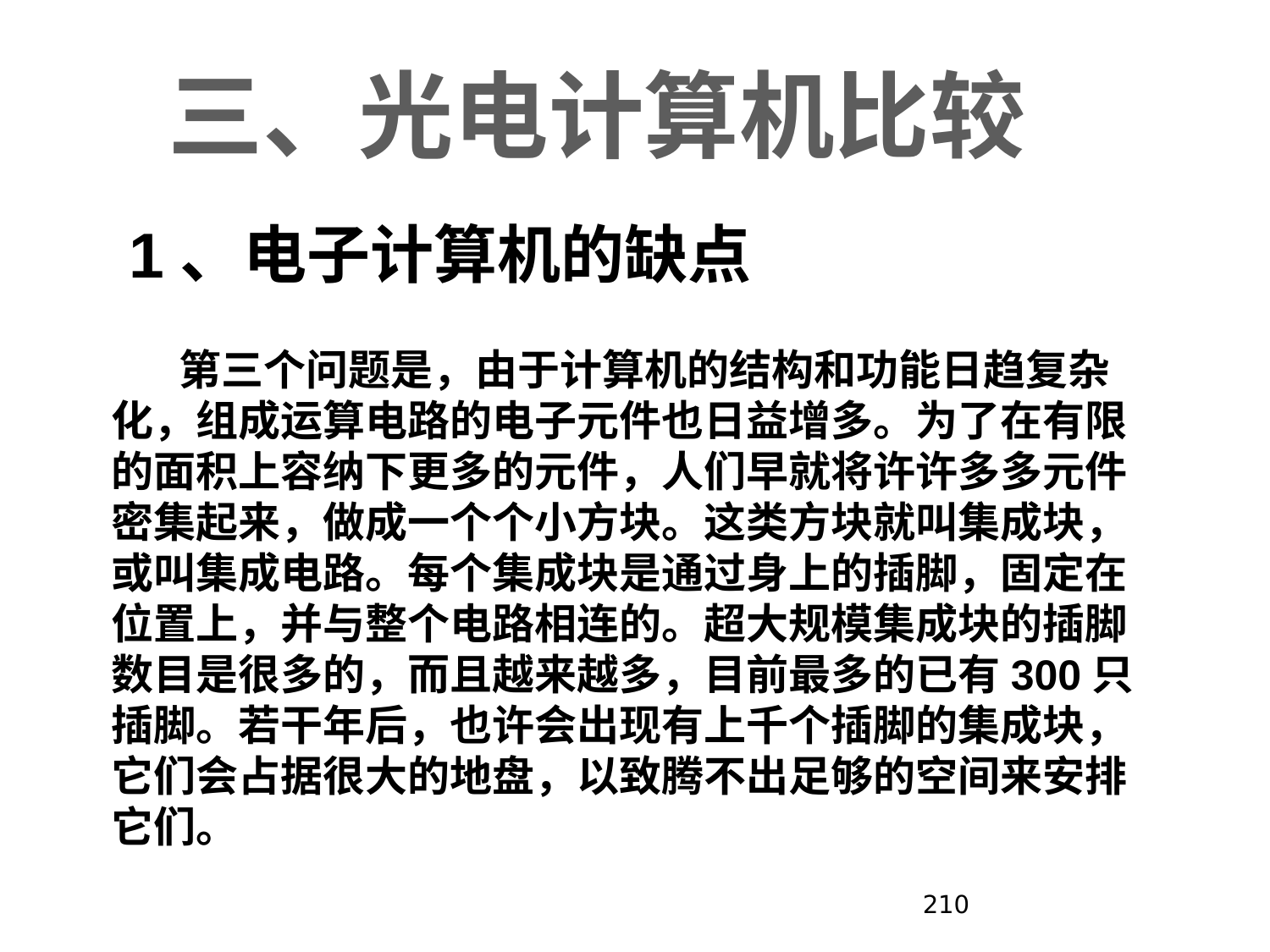

三、光电计算机比较
1、电子计算机的缺点
      第三个问题是，由于计算机的结构和功能日趋复杂化，组成运算电路的电子元件也日益增多。为了在有限的面积上容纳下更多的元件，人们早就将许许多多元件密集起来，做成一个个小方块。这类方块就叫集成块，或叫集成电路。每个集成块是通过身上的插脚，固定在位置上，并与整个电路相连的。超大规模集成块的插脚数目是很多的，而且越来越多，目前最多的已有300只插脚。若干年后，也许会出现有上千个插脚的集成块，它们会占据很大的地盘，以致腾不出足够的空间来安排它们。
210